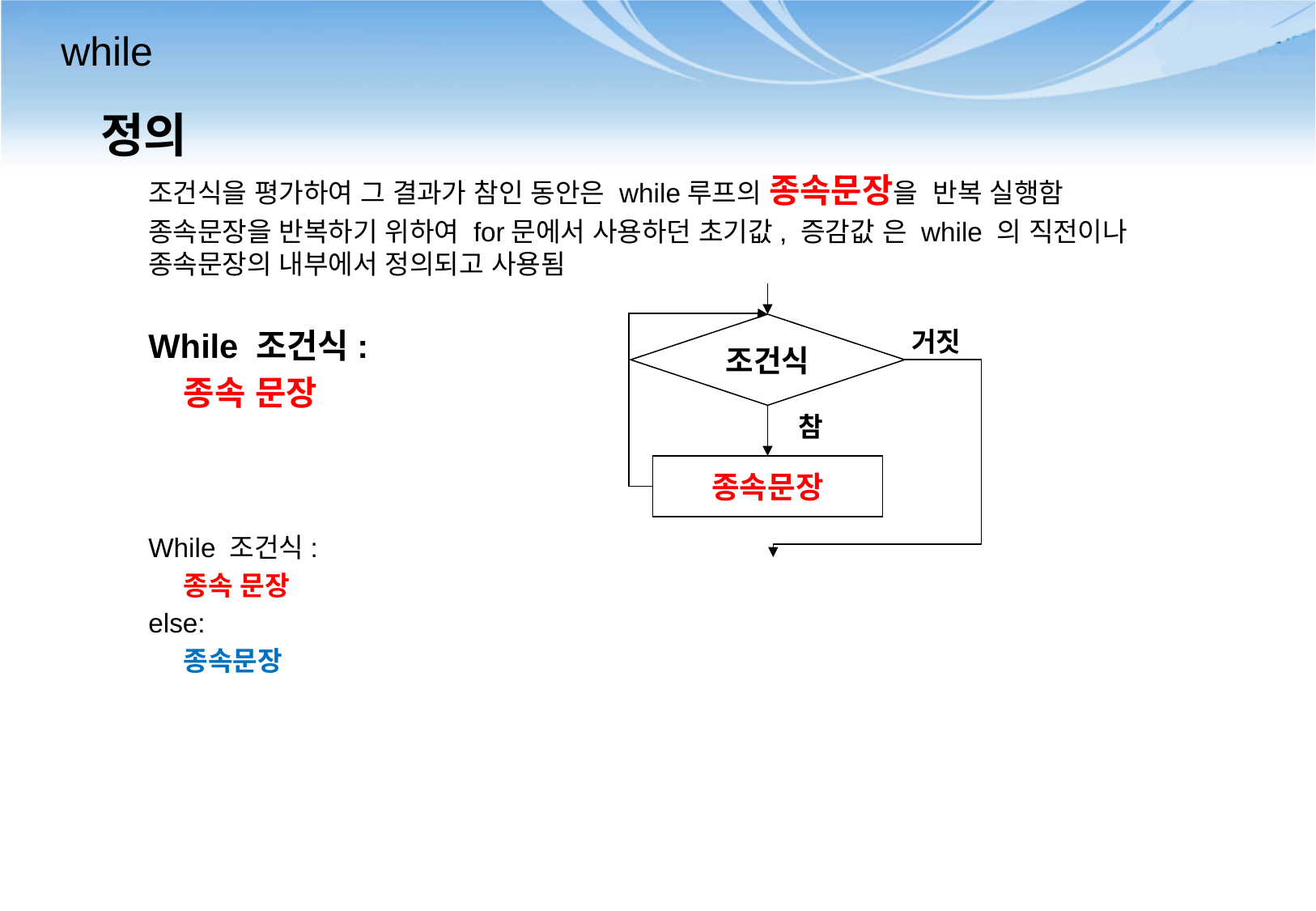

# while

정의
조건식을 평가하여 그 결과가 참인 동안은 while루프의 종속문장을  반복 실행함
종속문장을 반복하기 위하여 for문에서 사용하던 초기값, 증감값 은 while 의 직전이나 종속문장의 내부에서 정의되고 사용됨

While 조건식:
	종속 문장

While 조건식:
	종속 문장
else:
	종속문장

조건식
거짓

참
종속문장